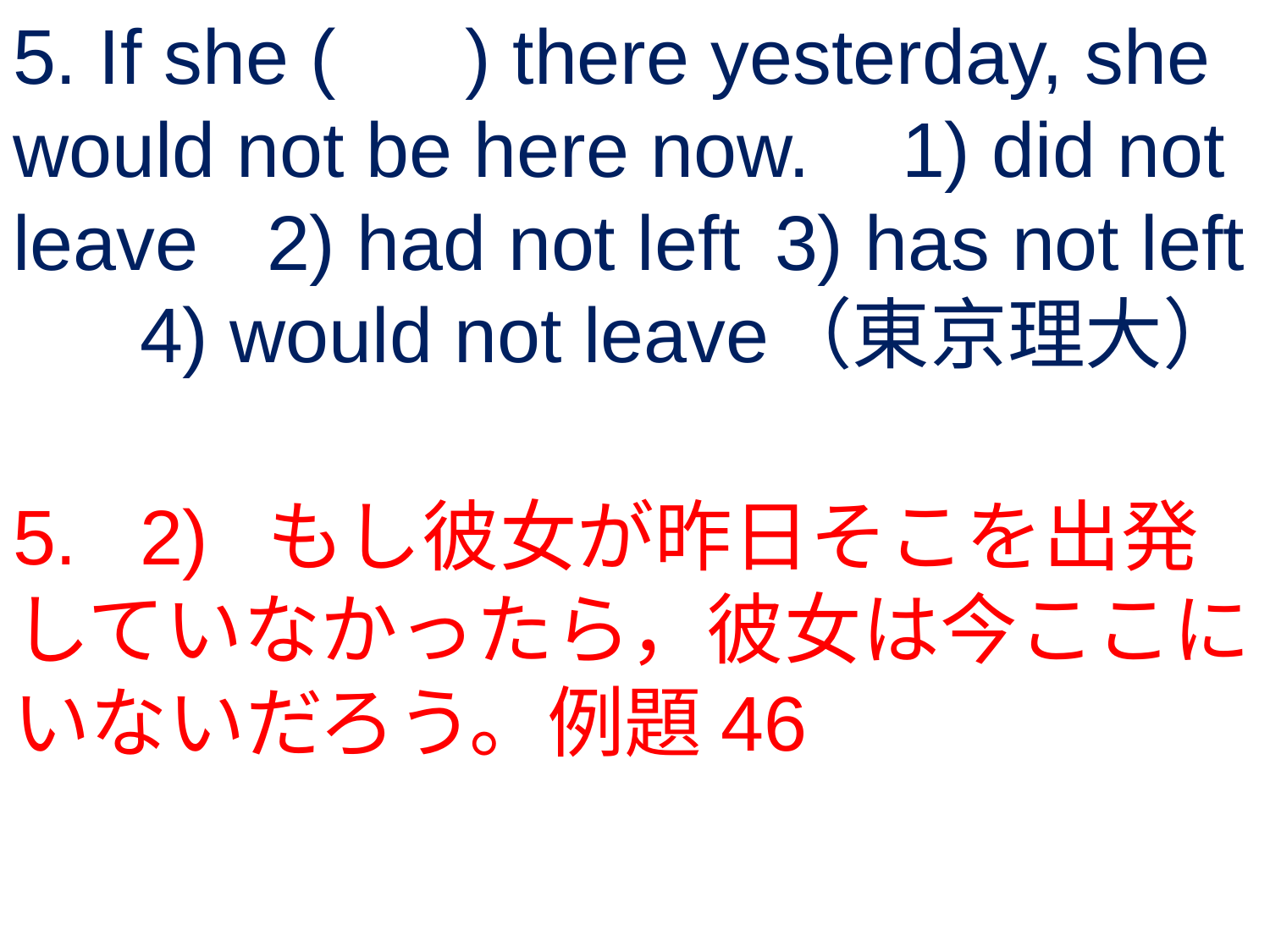

# 5. If she (      ) there yesterday, she would not be here now.	1) did not leave	2) had not left	3) has not left	4) would not leave	（東京理大）
5.	2) 	もし彼女が昨日そこを出発していなかったら，彼女は今ここにいないだろう。例題46